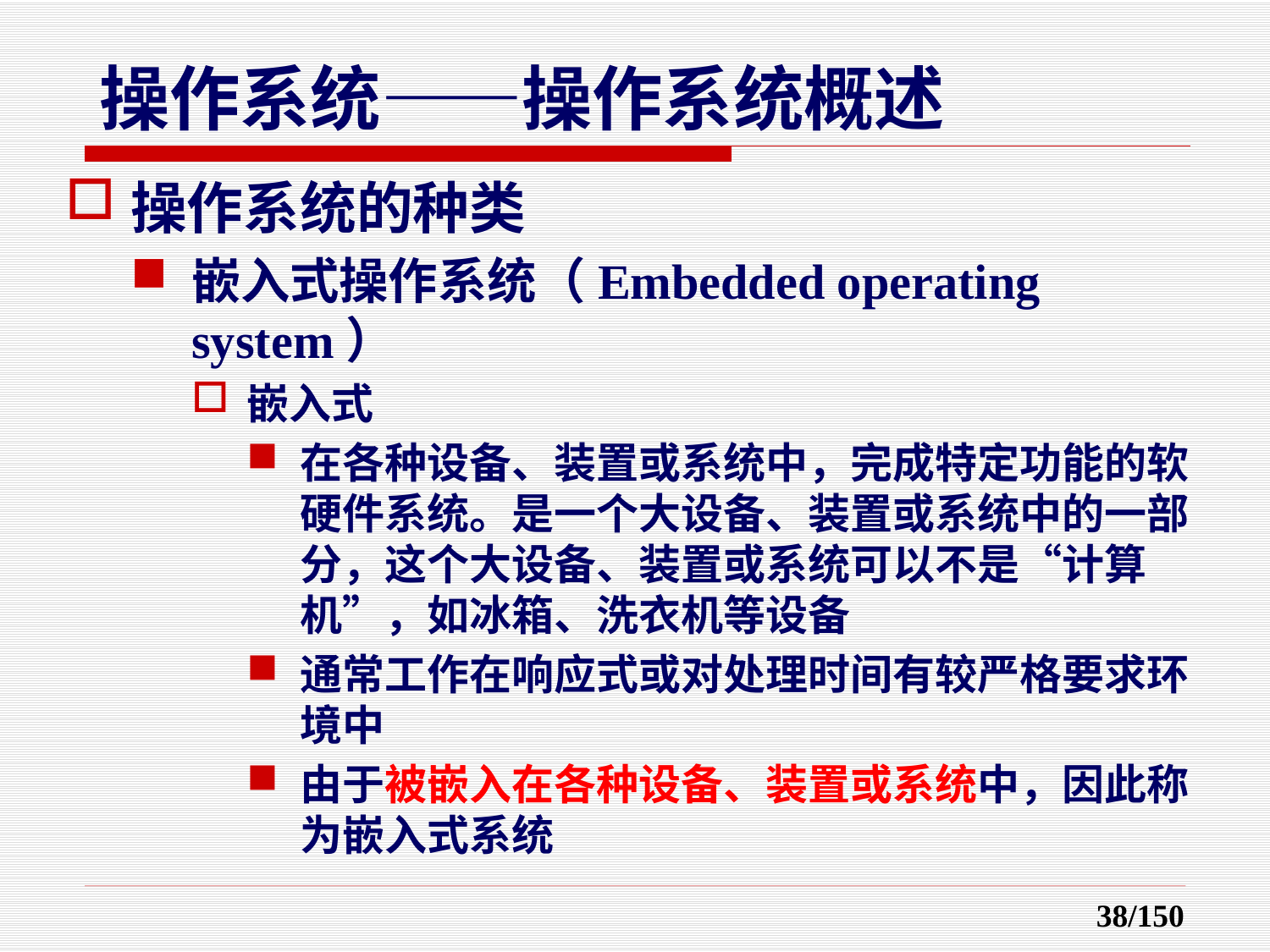

操作系统的种类
嵌入式操作系统（Embedded operating system）
嵌入式
在各种设备、装置或系统中，完成特定功能的软硬件系统。是一个大设备、装置或系统中的一部分，这个大设备、装置或系统可以不是“计算机”，如冰箱、洗衣机等设备
通常工作在响应式或对处理时间有较严格要求环境中
由于被嵌入在各种设备、装置或系统中，因此称为嵌入式系统